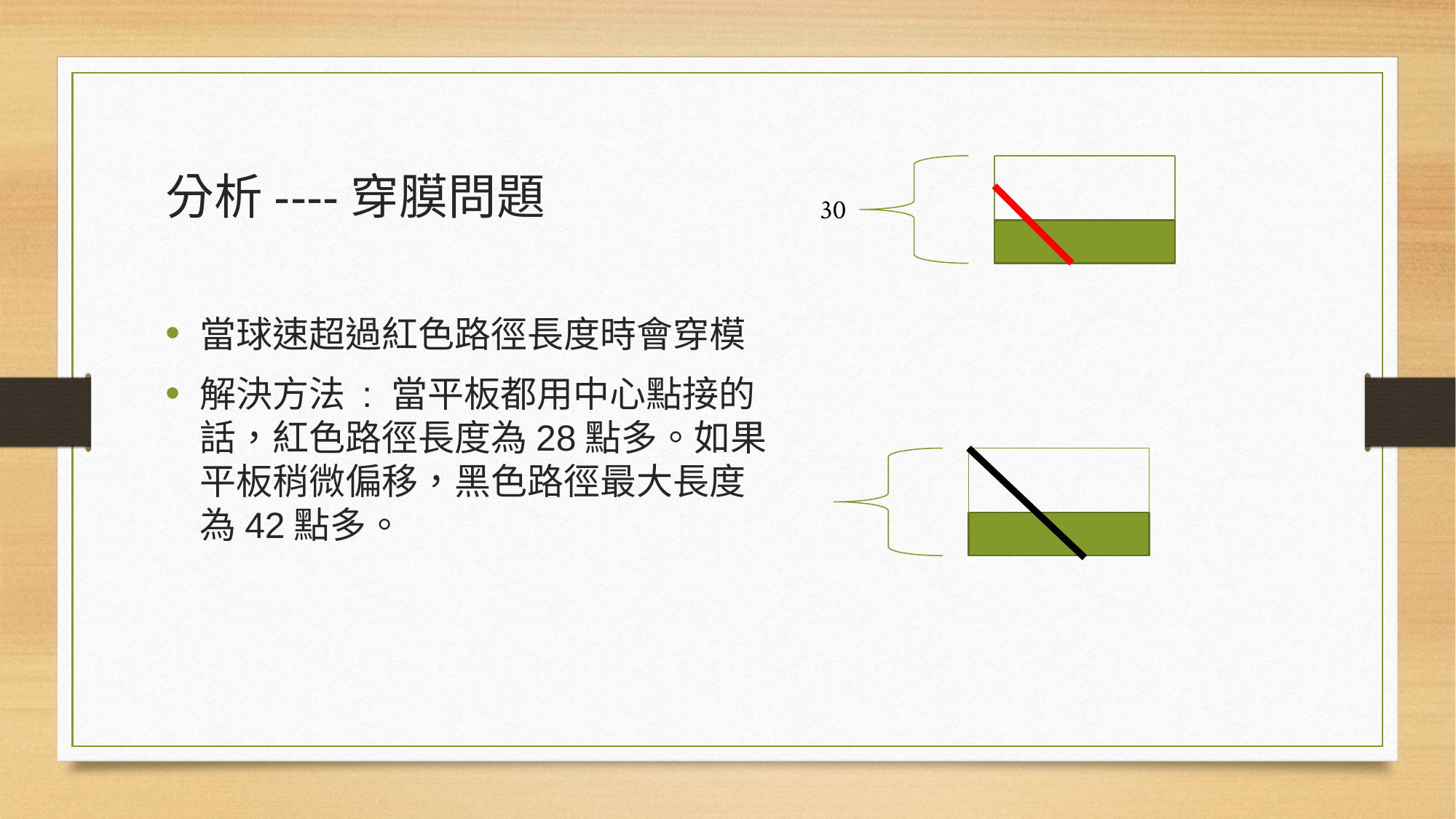

# 分析----穿膜問題

30

當球速超過紅色路徑長度時會穿模
解決方法 : 當平板都用中心點接的話，紅色路徑長度為28點多。如果平板稍微偏移，黑色路徑最大長度為42點多。